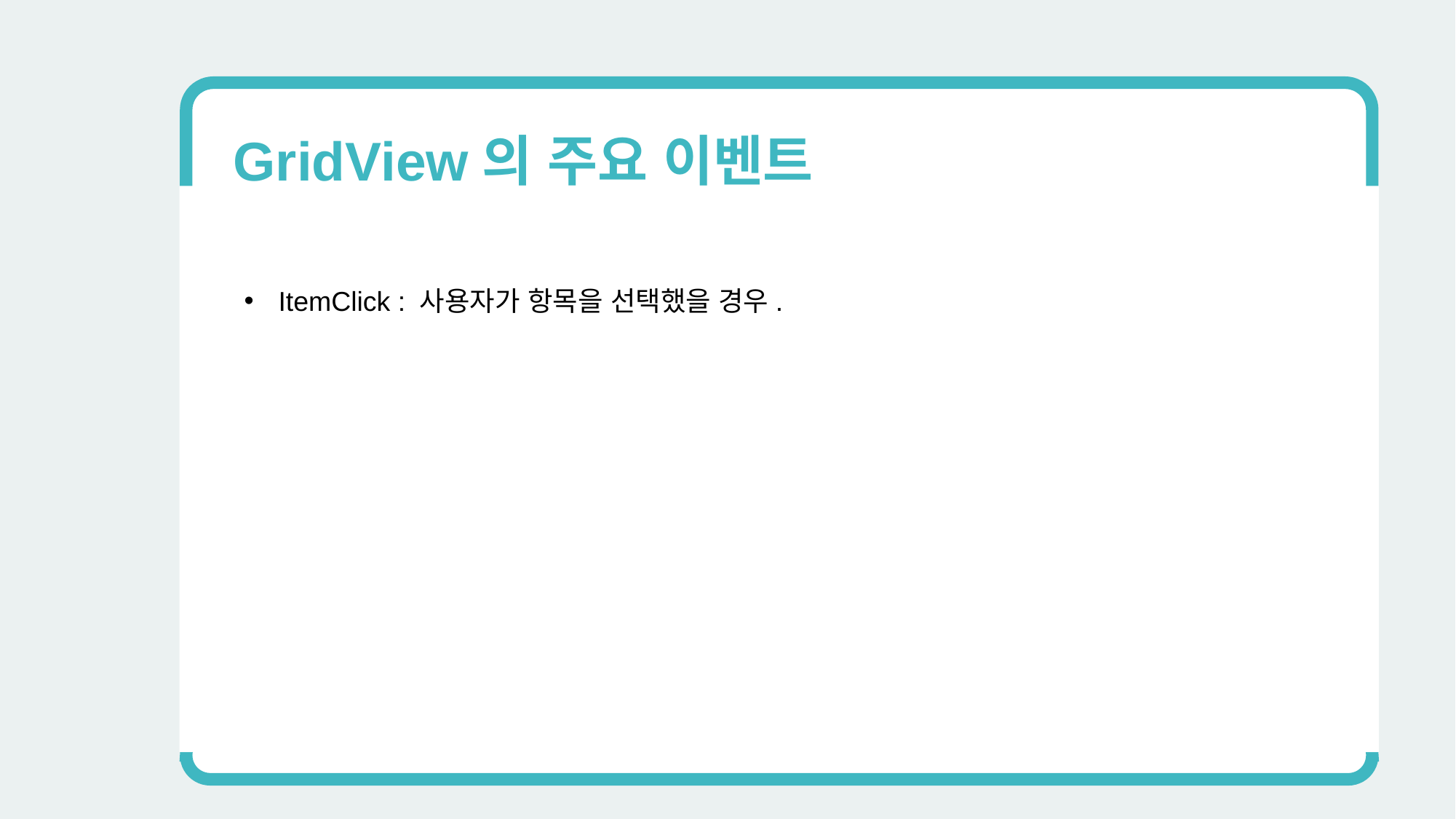

GridView의 주요 이벤트

ItemClick : 사용자가 항목을 선택했을 경우.